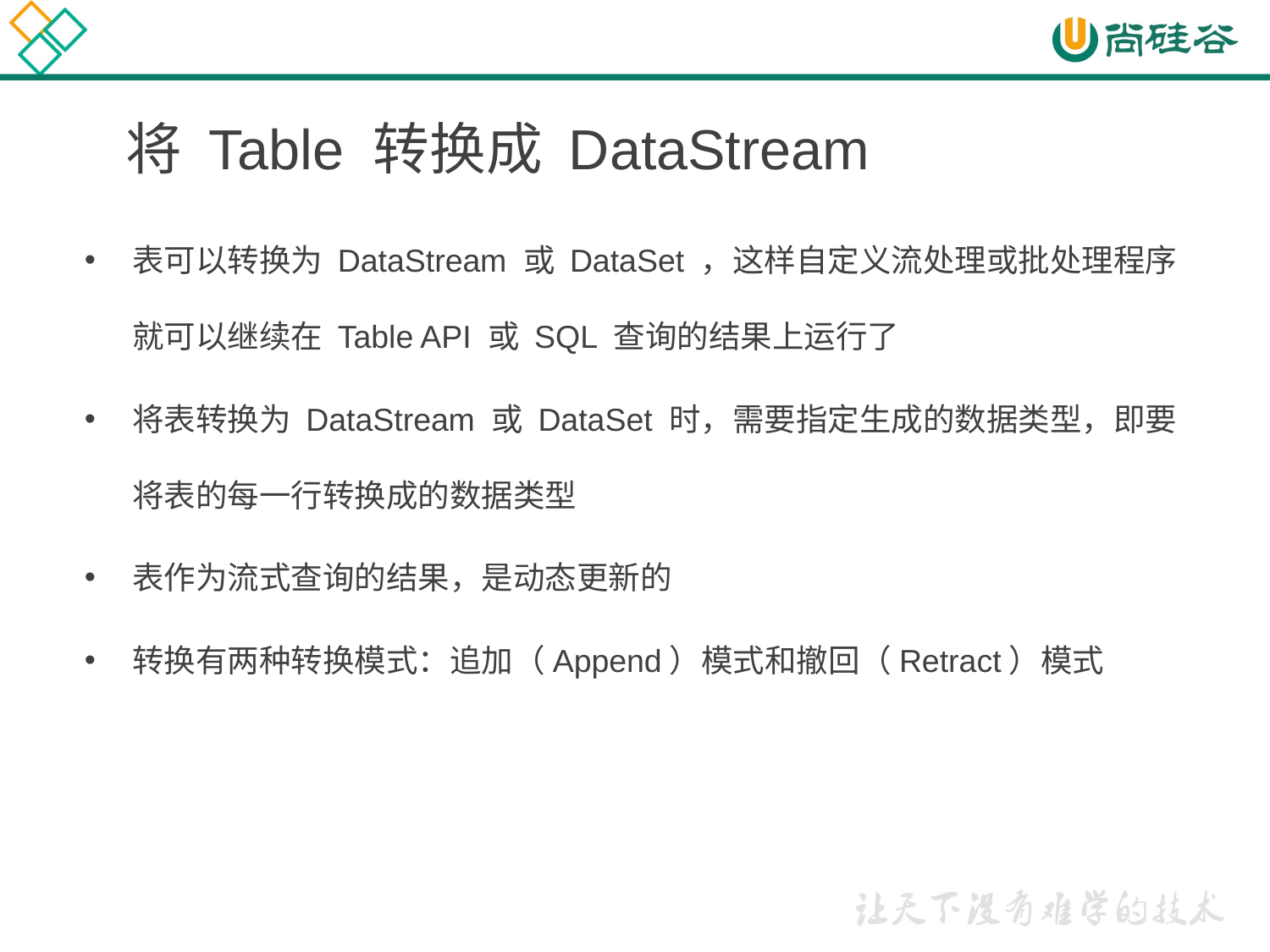

# 将 Table 转换成 DataStream
表可以转换为 DataStream 或 DataSet ，这样自定义流处理或批处理程序就可以继续在 Table API 或 SQL 查询的结果上运行了
将表转换为 DataStream 或 DataSet 时，需要指定生成的数据类型，即要将表的每一行转换成的数据类型
表作为流式查询的结果，是动态更新的
转换有两种转换模式：追加（Append）模式和撤回（Retract）模式